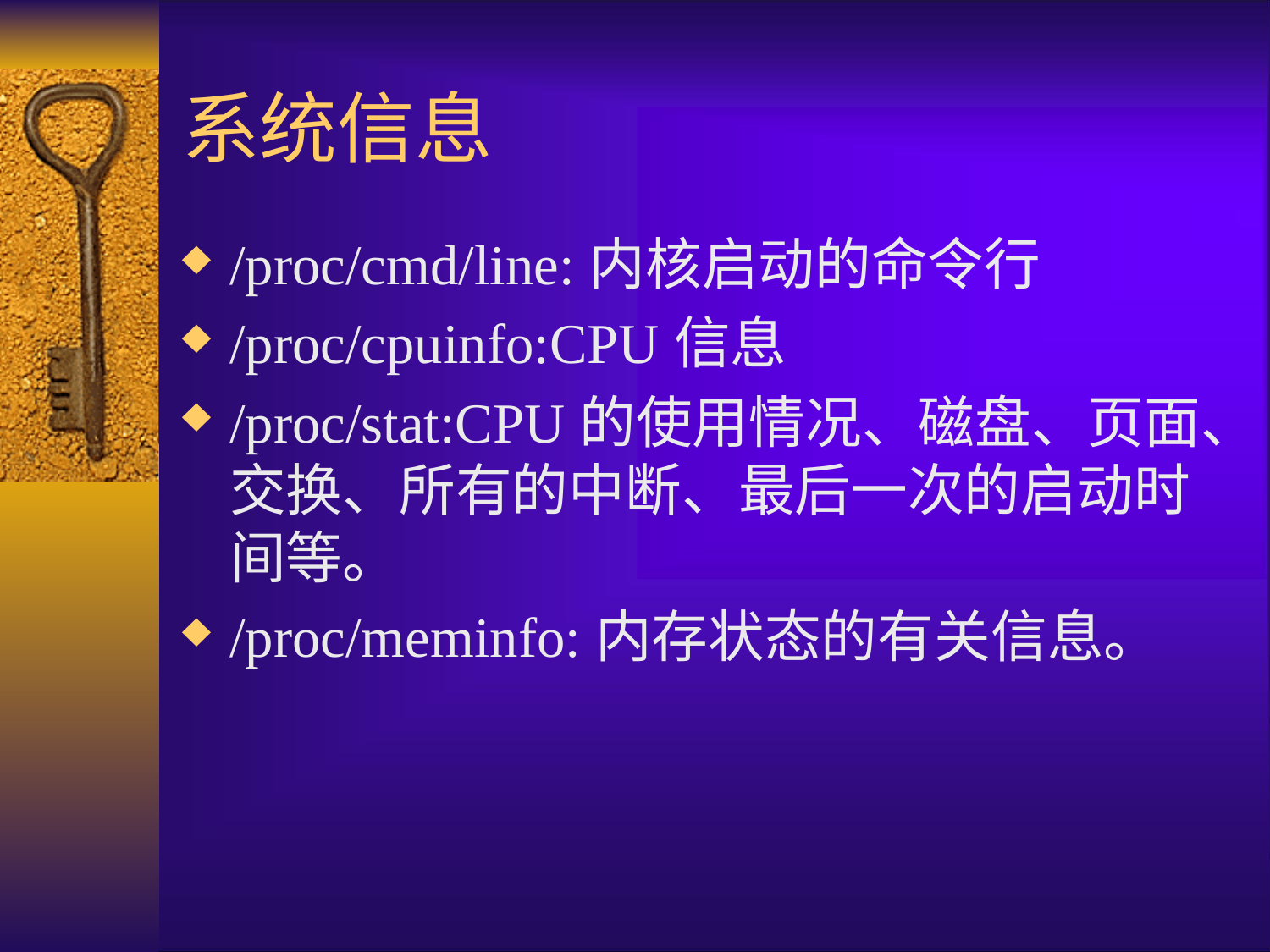

# 系统信息
/proc/cmd/line:内核启动的命令行
/proc/cpuinfo:CPU信息
/proc/stat:CPU的使用情况、磁盘、页面、交换、所有的中断、最后一次的启动时间等。
/proc/meminfo:内存状态的有关信息。